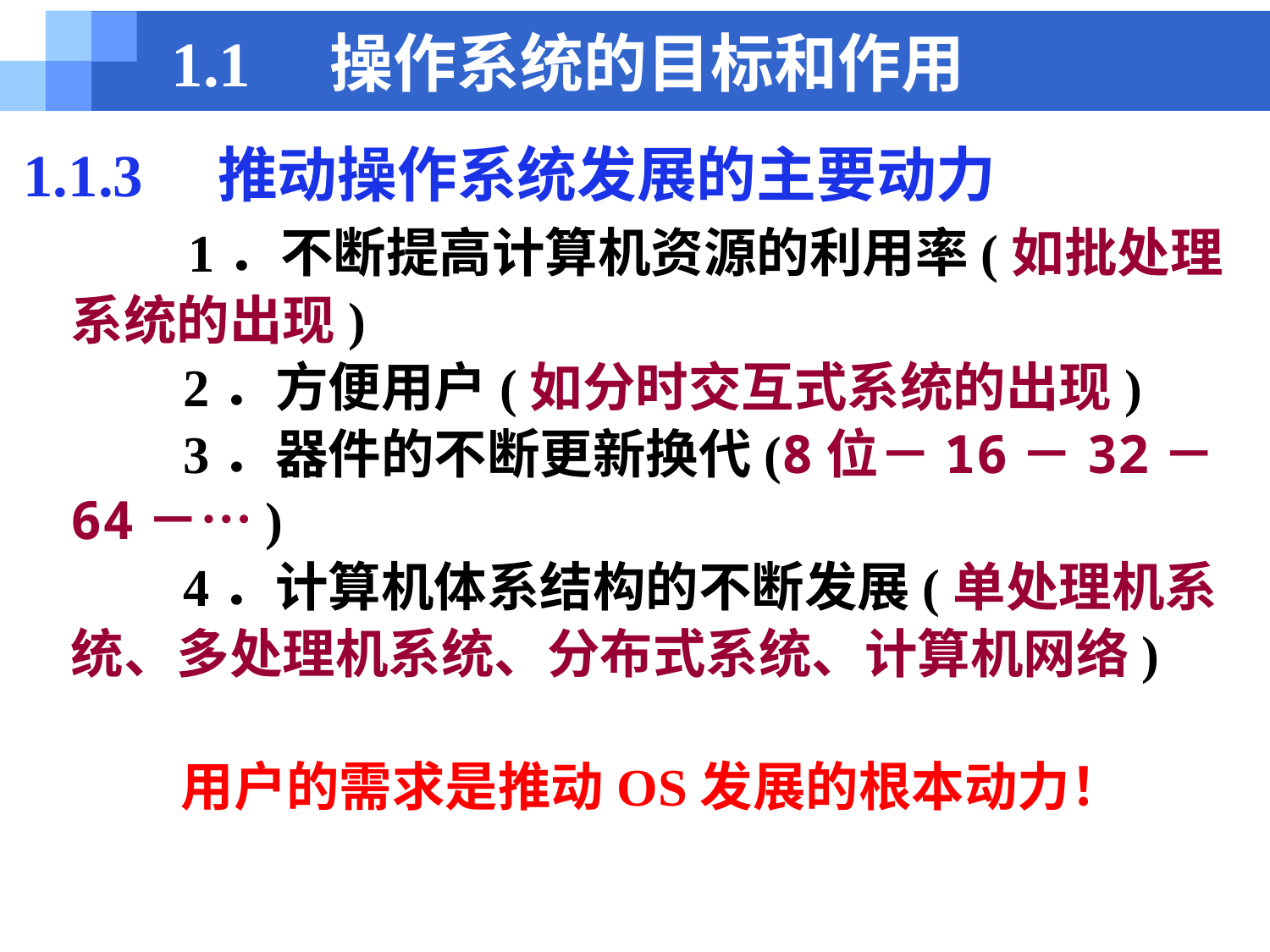

# 1.1　操作系统的目标和作用
1.1.3　推动操作系统发展的主要动力
           1．不断提高计算机资源的利用率(如批处理系统的出现)
            2．方便用户(如分时交互式系统的出现)
            3．器件的不断更新换代(8位－16－32－64－…)
            4．计算机体系结构的不断发展(单处理机系统、多处理机系统、分布式系统、计算机网络)

            用户的需求是推动OS发展的根本动力！